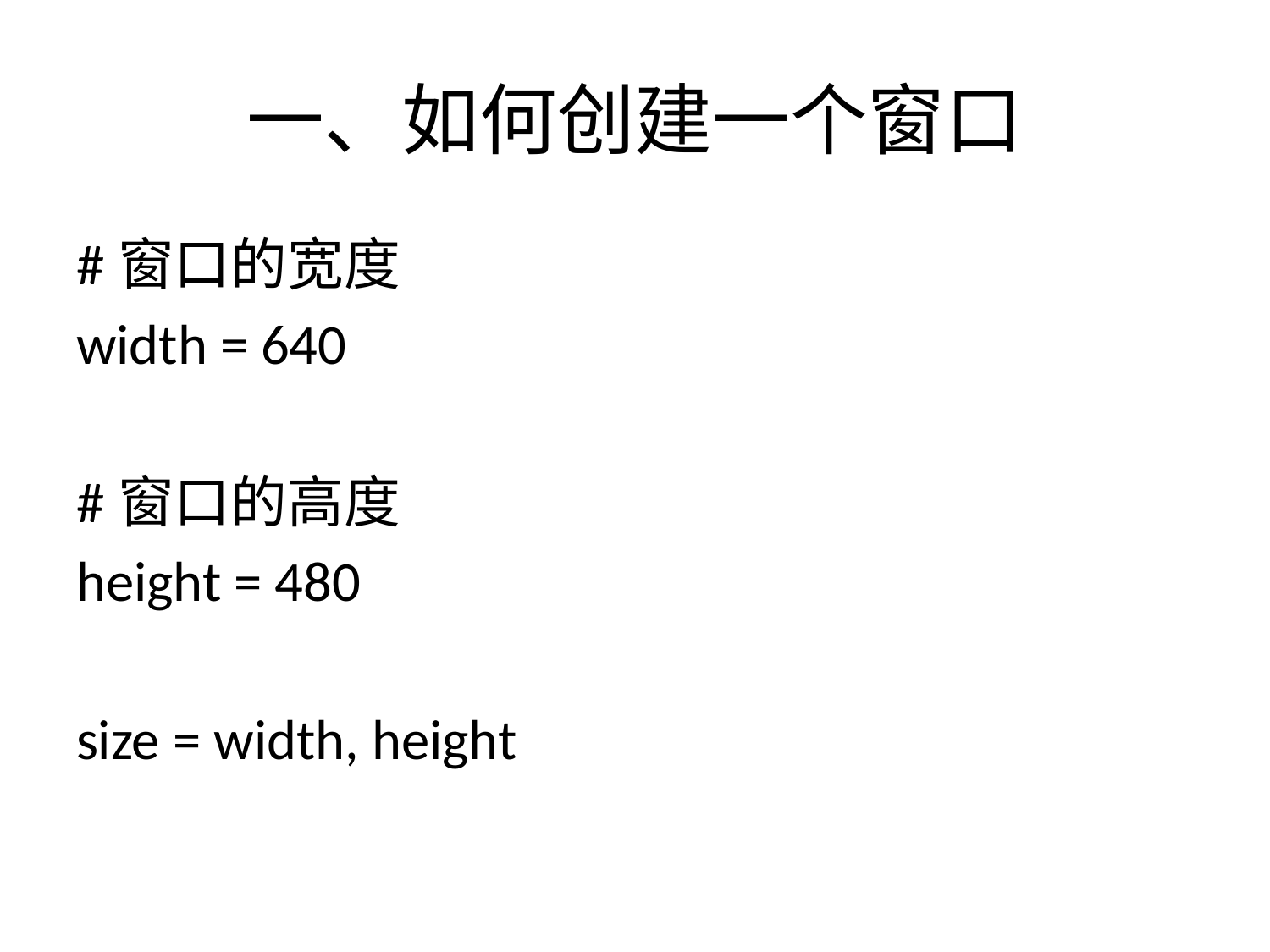

# 一、如何创建一个窗口
#窗口的宽度
width = 640

#窗口的高度
height = 480

size = width, height